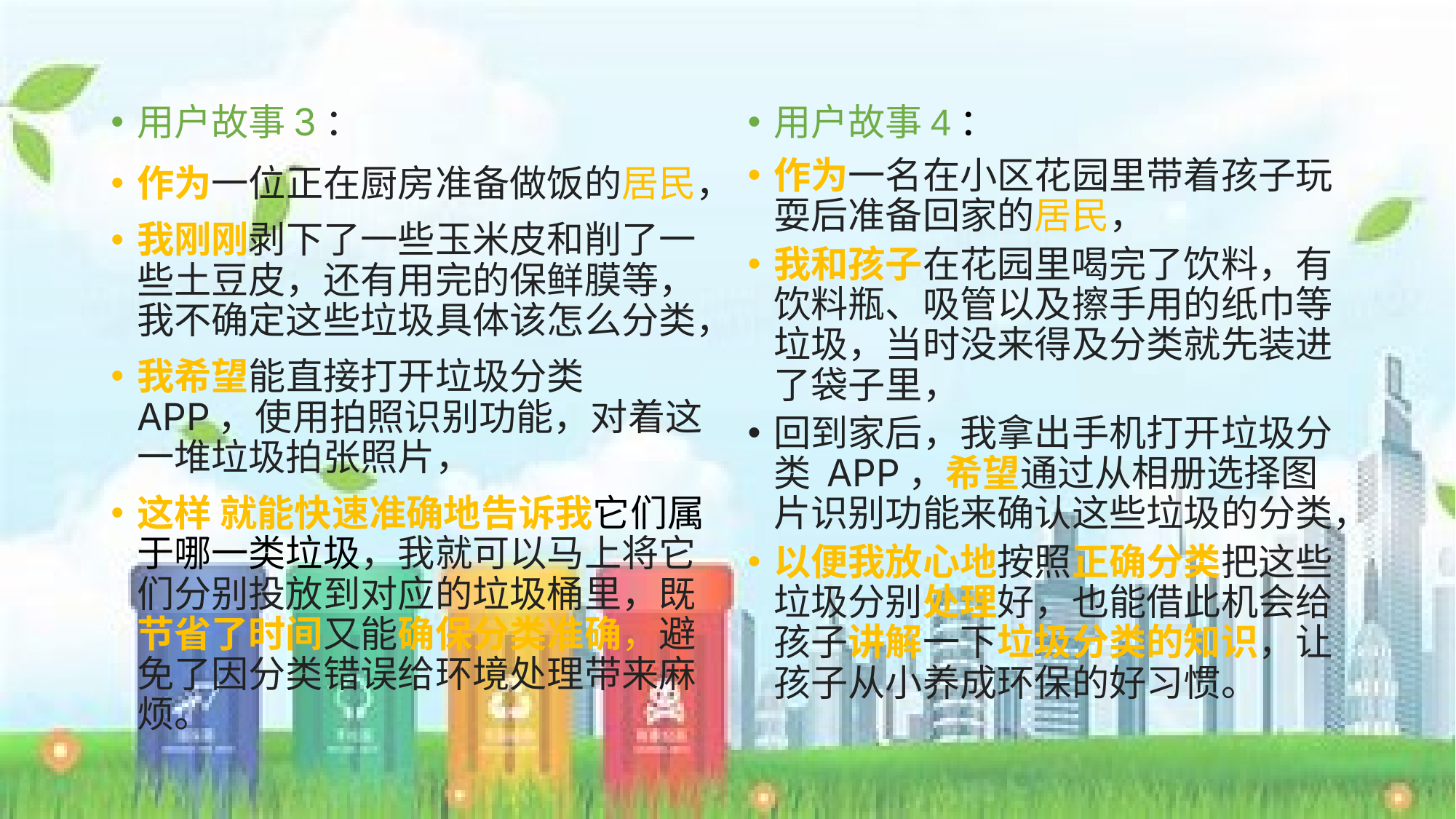

用户故事3：
作为一位正在厨房准备做饭的居民，
我刚刚剥下了一些玉米皮和削了一些土豆皮，还有用完的保鲜膜等，我不确定这些垃圾具体该怎么分类，
我希望能直接打开垃圾分类 APP，使用拍照识别功能，对着这一堆垃圾拍张照片，
这样 就能快速准确地告诉我它们属于哪一类垃圾，我就可以马上将它们分别投放到对应的垃圾桶里，既节省了时间又能确保分类准确，避免了因分类错误给环境处理带来麻烦。

用户故事4：
作为一名在小区花园里带着孩子玩耍后准备回家的居民，
我和孩子在花园里喝完了饮料，有饮料瓶、吸管以及擦手用的纸巾等垃圾，当时没来得及分类就先装进了袋子里，
回到家后，我拿出手机打开垃圾分类 APP，希望通过从相册选择图片识别功能来确认这些垃圾的分类，
以便我放心地按照正确分类把这些垃圾分别处理好，也能借此机会给孩子讲解一下垃圾分类的知识，让孩子从小养成环保的好习惯。